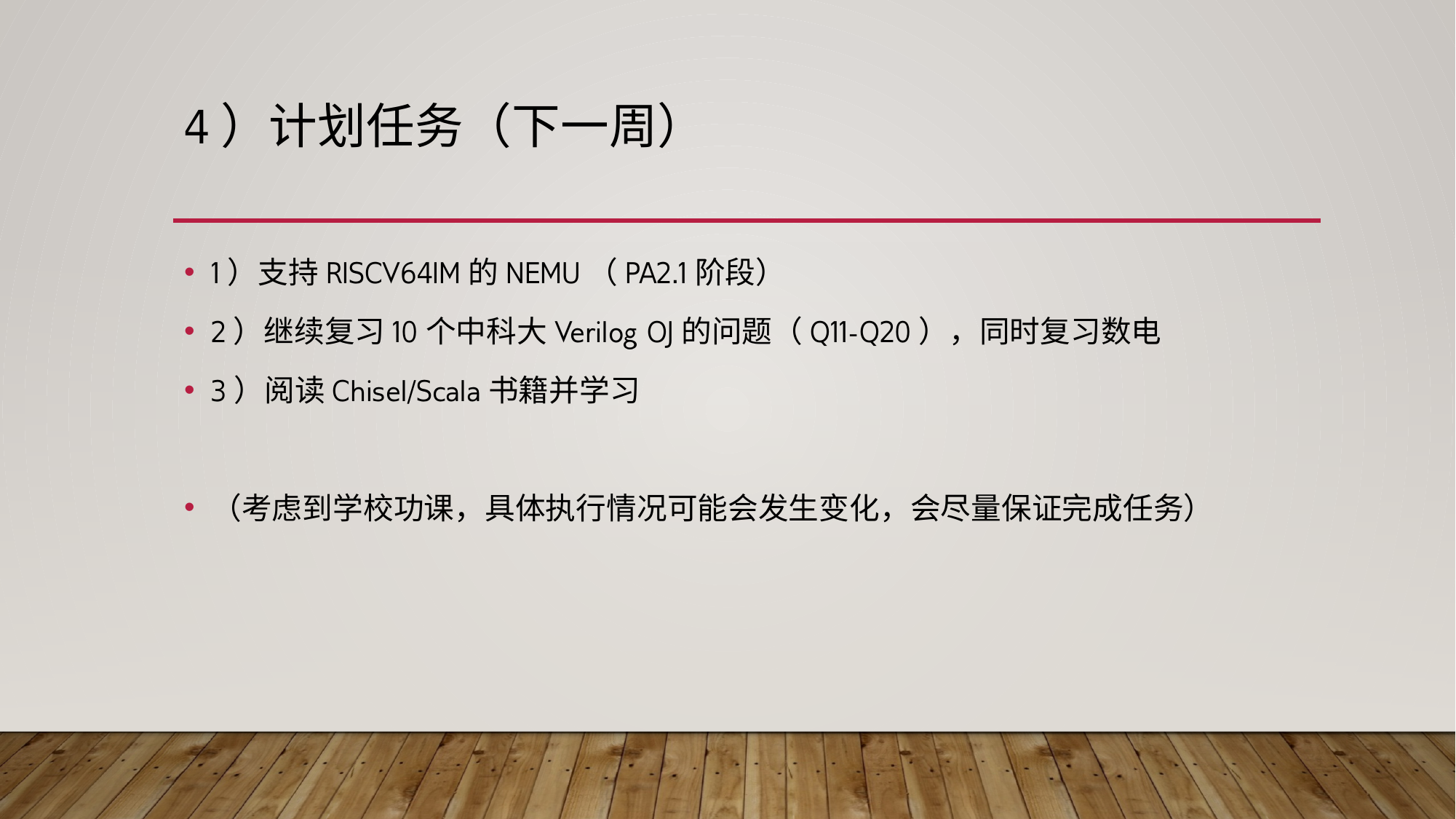

# 4）计划任务（下一周）
1）支持RISCV64IM的NEMU（PA2.1阶段）
2）继续复习10个中科大Verilog OJ的问题（Q11-Q20），同时复习数电
3）阅读Chisel/Scala书籍并学习

（考虑到学校功课，具体执行情况可能会发生变化，会尽量保证完成任务）